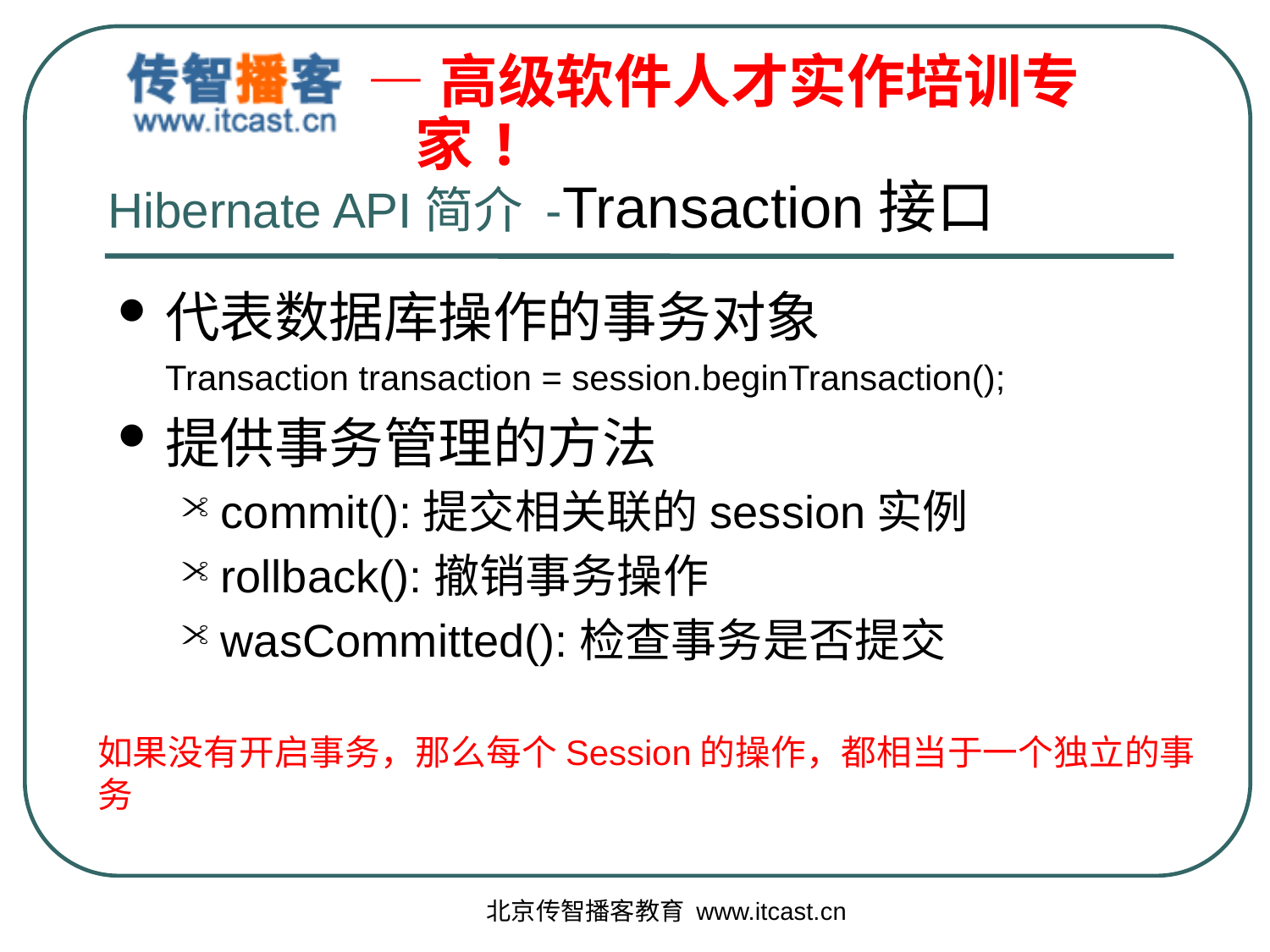

# Hibernate API简介 -Transaction接口
代表数据库操作的事务对象
	Transaction transaction = session.beginTransaction();
提供事务管理的方法
commit():提交相关联的session实例
rollback():撤销事务操作
wasCommitted():检查事务是否提交
如果没有开启事务，那么每个Session的操作，都相当于一个独立的事务
北京传智播客教育 www.itcast.cn